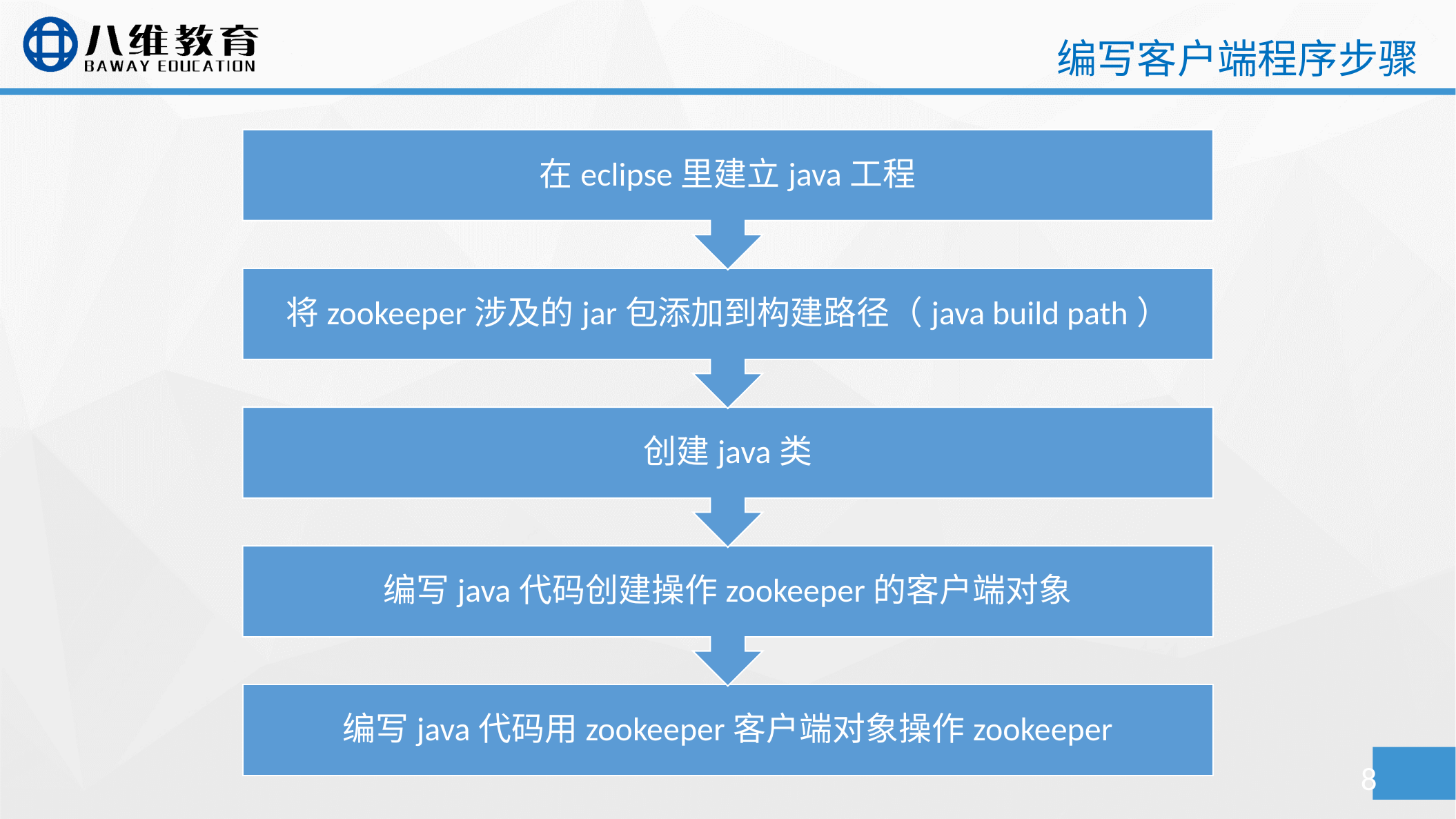

编写客户端程序步骤
编写java代码用zookeeper客户端对象操作zookeeper
编写java代码创建操作zookeeper的客户端对象
创建java类
将zookeeper涉及的jar包添加到构建路径（java build path）
在eclipse里建立java工程